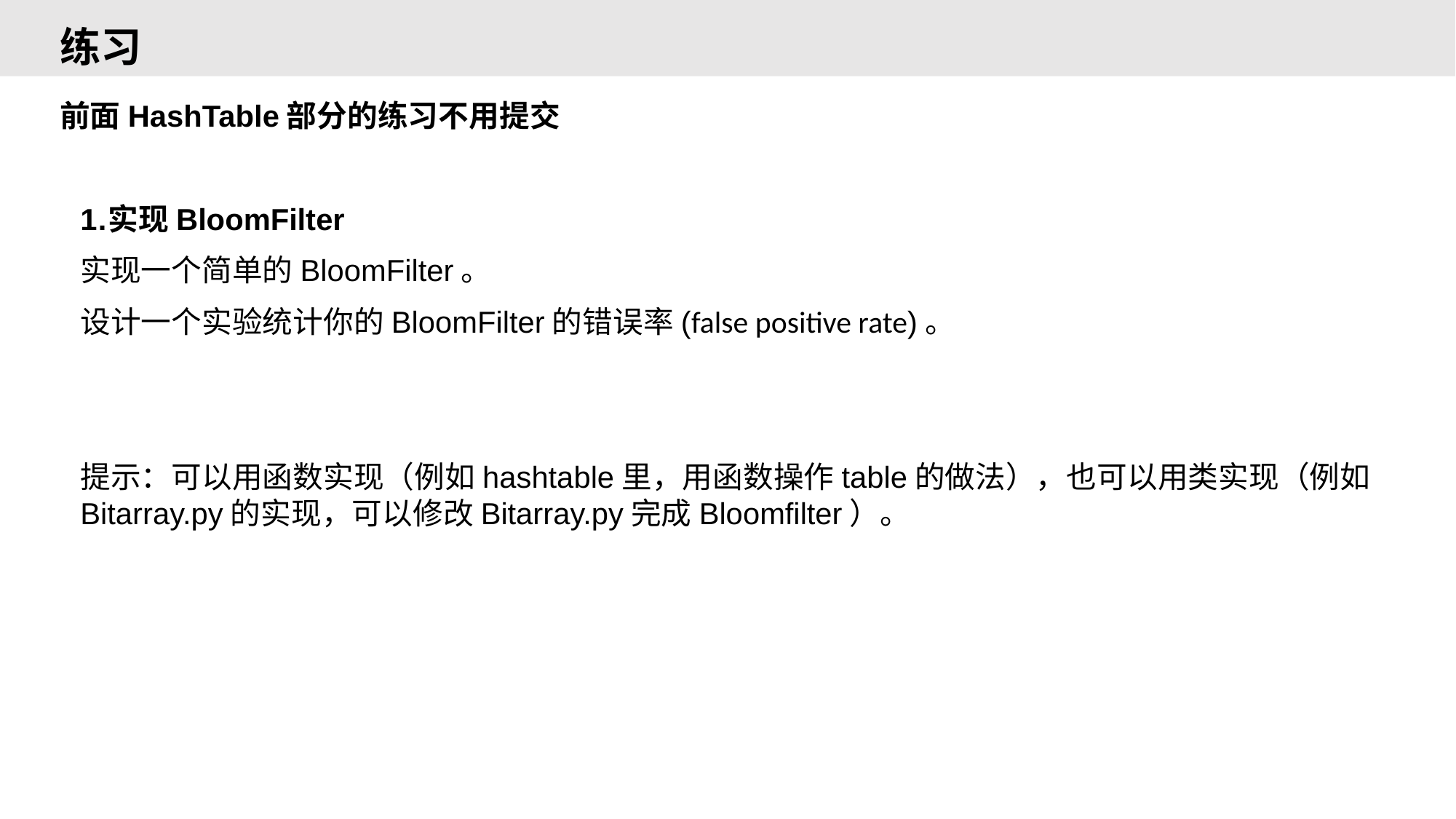

# 练习
前面HashTable部分的练习不用提交

实现BloomFilter
实现一个简单的BloomFilter。
设计一个实验统计你的BloomFilter的错误率(false positive rate)。

提示：可以用函数实现（例如hashtable里，用函数操作table的做法），也可以用类实现（例如Bitarray.py的实现，可以修改Bitarray.py完成Bloomfilter）。

44